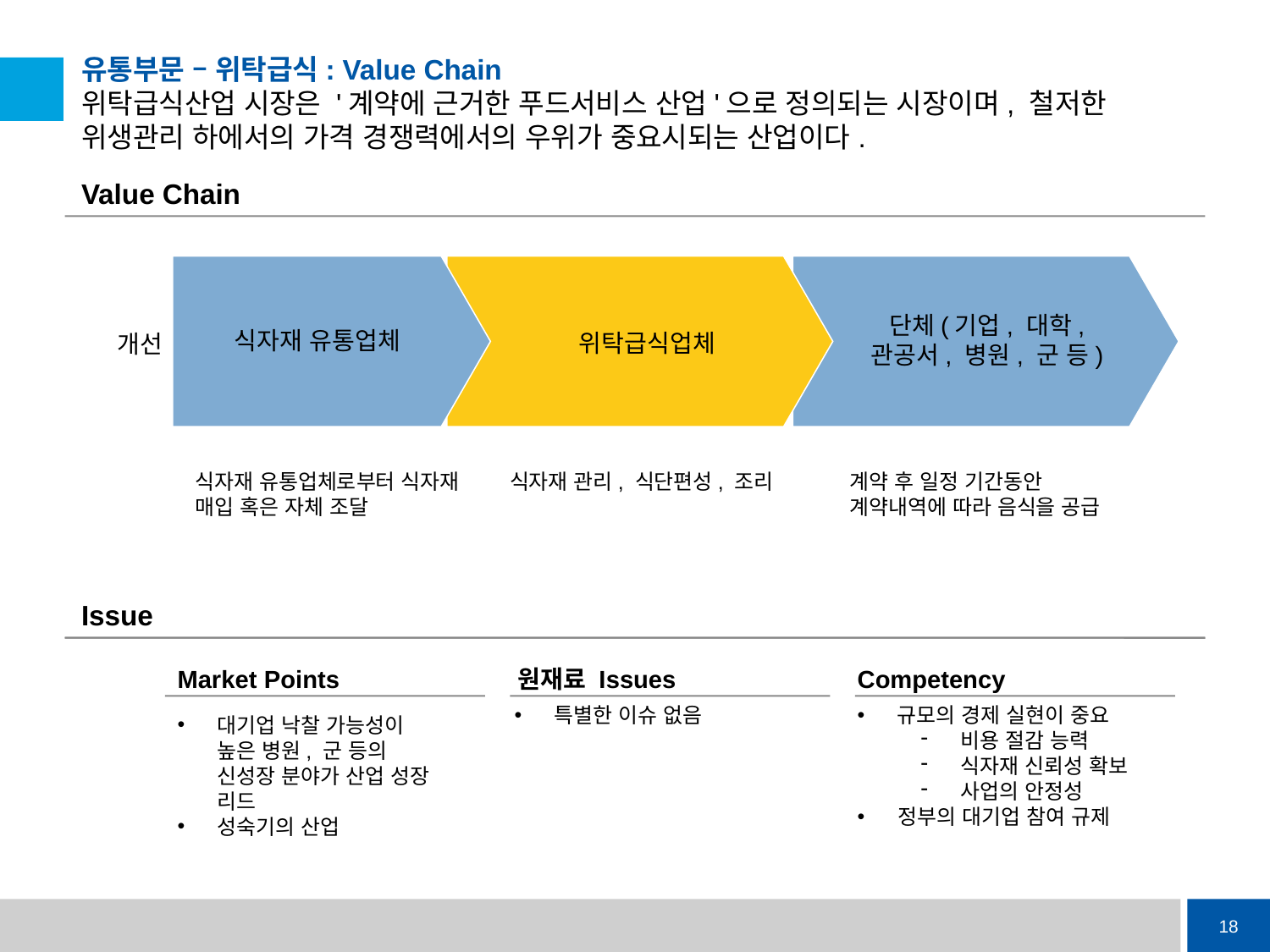

# 유통부문 – 위탁급식: Value Chain 위탁급식산업 시장은 '계약에 근거한 푸드서비스 산업'으로 정의되는 시장이며, 철저한 위생관리 하에서의 가격 경쟁력에서의 우위가 중요시되는 산업이다.
Value Chain

단체(기업, 대학, 관공서, 병원, 군 등)
식자재 유통업체
위탁급식업체
개선
식자재 유통업체로부터 식자재 매입 혹은 자체 조달
식자재 관리, 식단편성, 조리
계약 후 일정 기간동안 계약내역에 따라 음식을 공급
Issue

Market Points
원재료 Issues
Competency

특별한 이슈 없음

규모의 경제 실현이 중요
비용 절감 능력
식자재 신뢰성 확보
사업의 안정성
  정부의 대기업 참여 규제

대기업 낙찰 가능성이
높은 병원, 군 등의
신성장 분야가 산업 성장 리드
성숙기의 산업